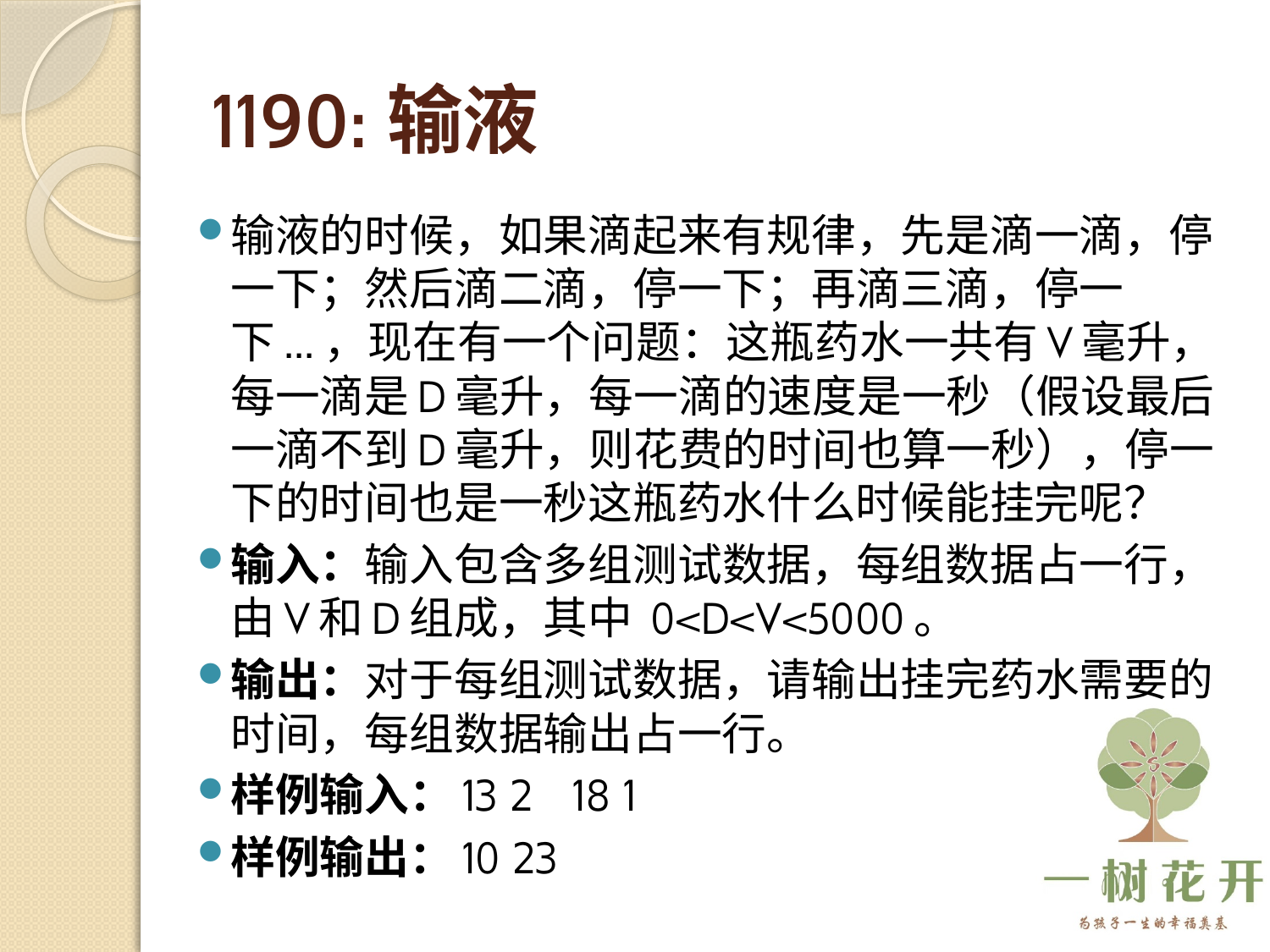

# 1190:输液
输液的时候，如果滴起来有规律，先是滴一滴，停一下；然后滴二滴，停一下；再滴三滴，停一下...，现在有一个问题：这瓶药水一共有V毫升，每一滴是D毫升，每一滴的速度是一秒（假设最后一滴不到D毫升，则花费的时间也算一秒），停一下的时间也是一秒这瓶药水什么时候能挂完呢？
输入：输入包含多组测试数据，每组数据占一行，由V和D组成，其中 0<D<V<5000。
输出：对于每组测试数据，请输出挂完药水需要的时间，每组数据输出占一行。
样例输入：13 2   18 1
样例输出：10 23